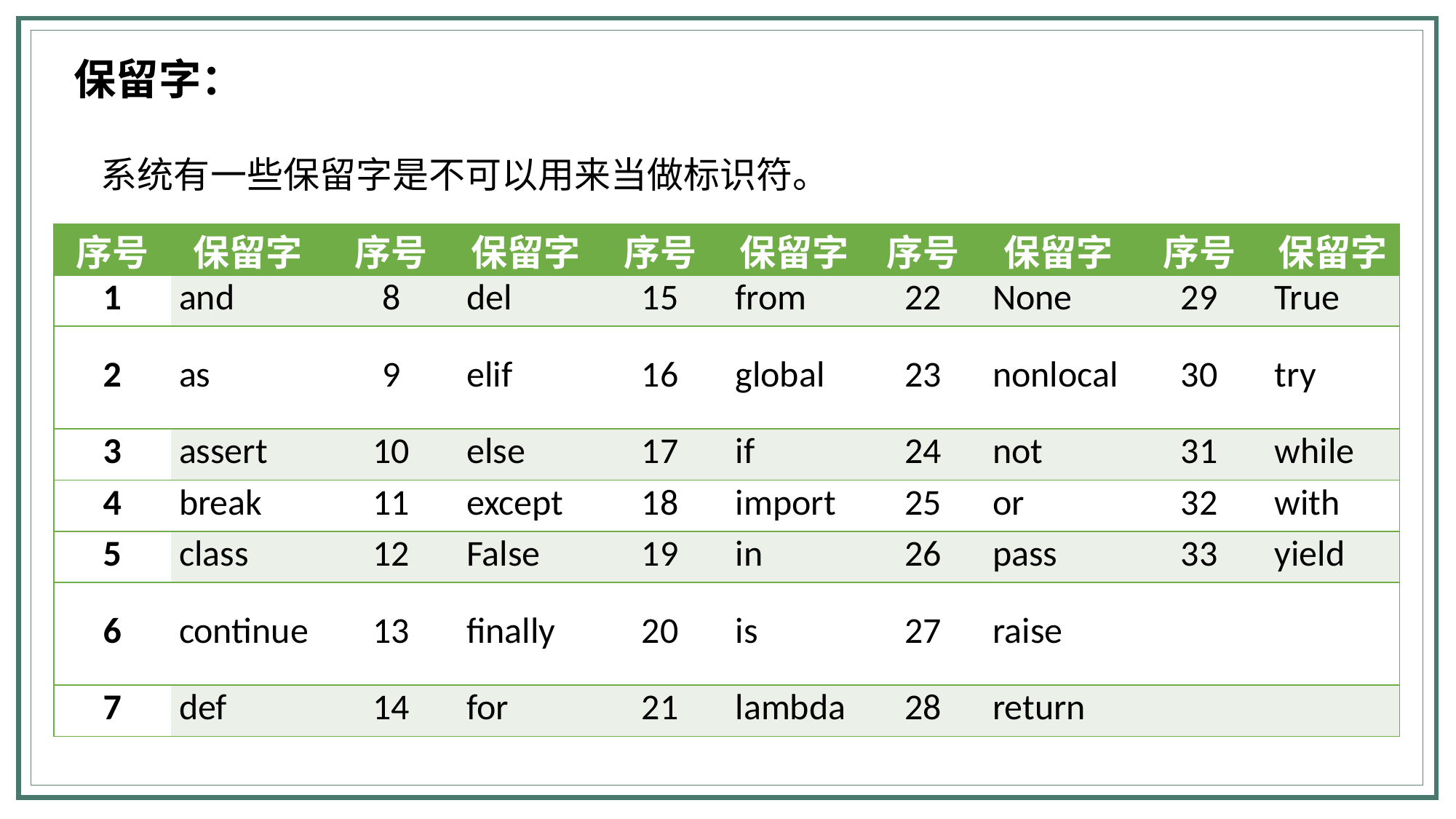

保留字：
系统有一些保留字是不可以用来当做标识符。
| 序号 | 保留字 | 序号 | 保留字 | 序号 | 保留字 | 序号 | 保留字 | 序号 | 保留字 |
| --- | --- | --- | --- | --- | --- | --- | --- | --- | --- |
| 1 | and | 8 | del | 15 | from | 22 | None | 29 | True |
| 2 | as | 9 | elif | 16 | global | 23 | nonlocal | 30 | try |
| 3 | assert | 10 | else | 17 | if | 24 | not | 31 | while |
| 4 | break | 11 | except | 18 | import | 25 | or | 32 | with |
| 5 | class | 12 | False | 19 | in | 26 | pass | 33 | yield |
| 6 | continue | 13 | finally | 20 | is | 27 | raise |  |  |
| 7 | def | 14 | for | 21 | lambda | 28 | return |  |  |
WHAT ?